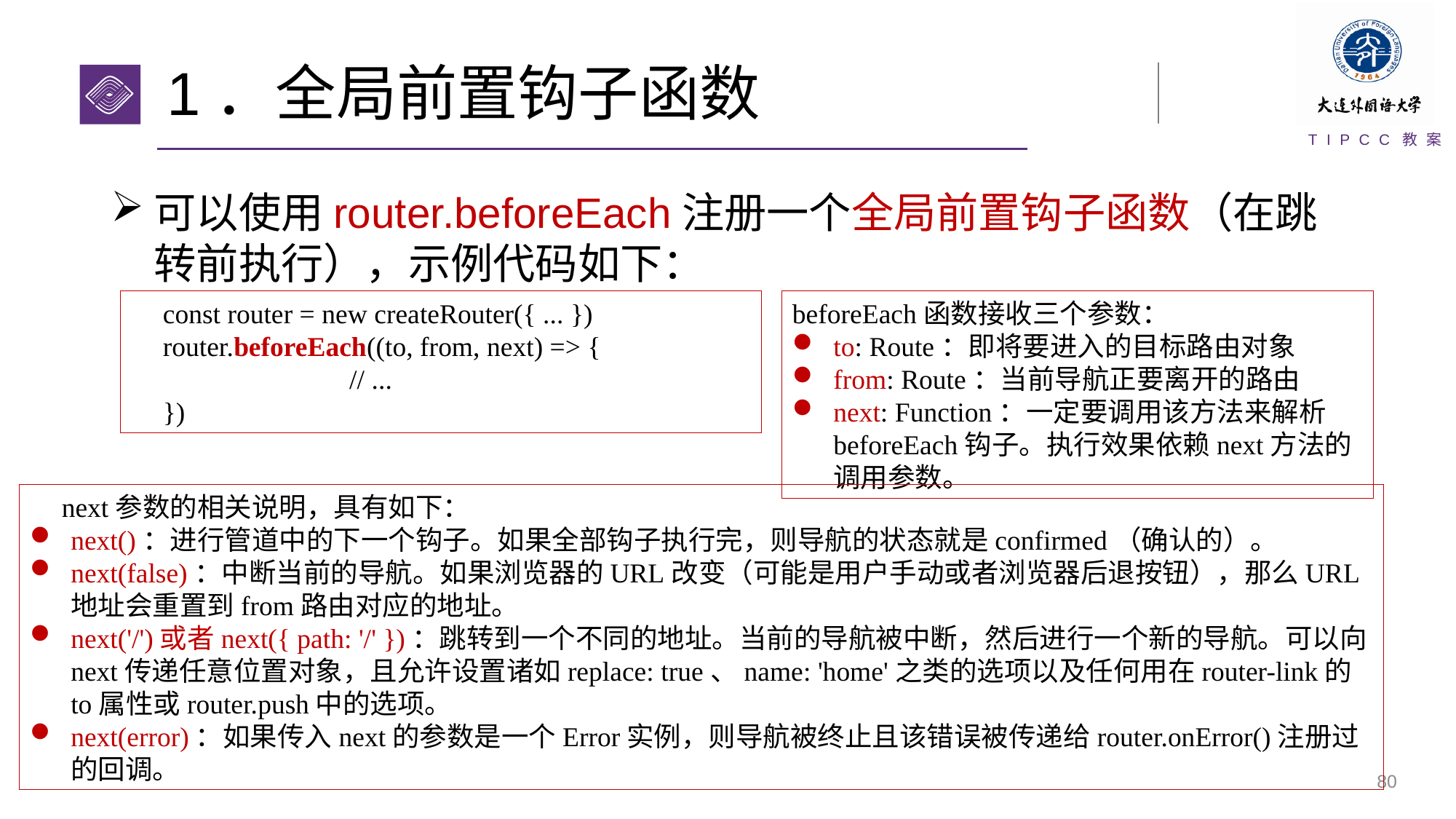

# 1．全局前置钩子函数
可以使用router.beforeEach注册一个全局前置钩子函数（在跳转前执行），示例代码如下：
const router = new createRouter({ ... })
router.beforeEach((to, from, next) => {
 		// ...
})
beforeEach函数接收三个参数：
to: Route：即将要进入的目标路由对象
from: Route：当前导航正要离开的路由
next: Function：一定要调用该方法来解析beforeEach钩子。执行效果依赖next方法的调用参数。
next参数的相关说明，具有如下：
next()：进行管道中的下一个钩子。如果全部钩子执行完，则导航的状态就是confirmed（确认的）。
next(false)：中断当前的导航。如果浏览器的URL改变（可能是用户手动或者浏览器后退按钮），那么URL地址会重置到from路由对应的地址。
next('/')或者next({ path: '/' })：跳转到一个不同的地址。当前的导航被中断，然后进行一个新的导航。可以向next传递任意位置对象，且允许设置诸如replace: true、name: 'home'之类的选项以及任何用在router-link的to属性或router.push中的选项。
next(error)：如果传入next的参数是一个Error实例，则导航被终止且该错误被传递给router.onError()注册过的回调。
80